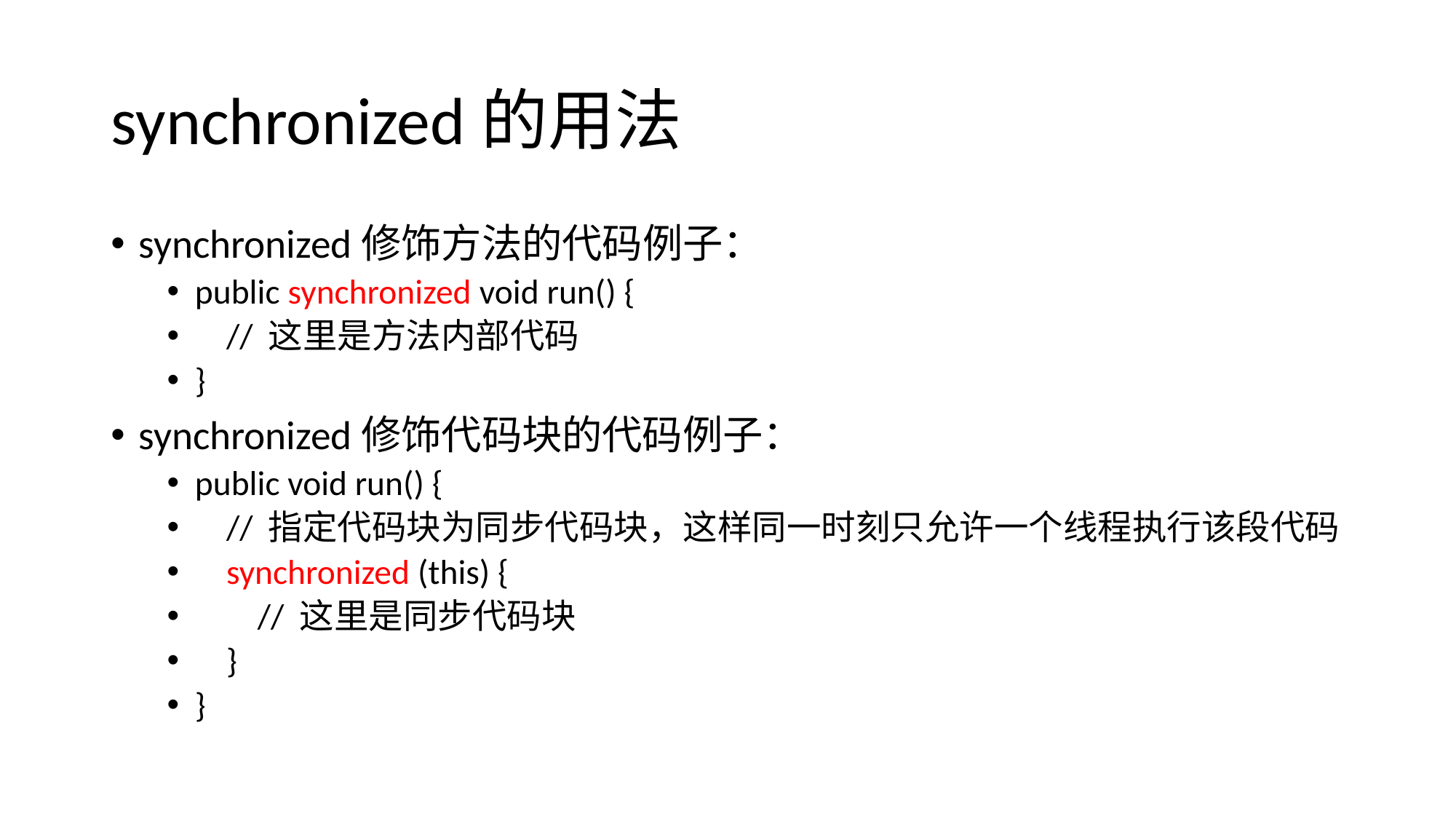

# synchronized的用法
synchronized修饰方法的代码例子：
public synchronized void run() {
    // 这里是方法内部代码
}
synchronized修饰代码块的代码例子：
public void run() {
    // 指定代码块为同步代码块，这样同一时刻只允许一个线程执行该段代码
    synchronized (this) {
        // 这里是同步代码块
    }
}